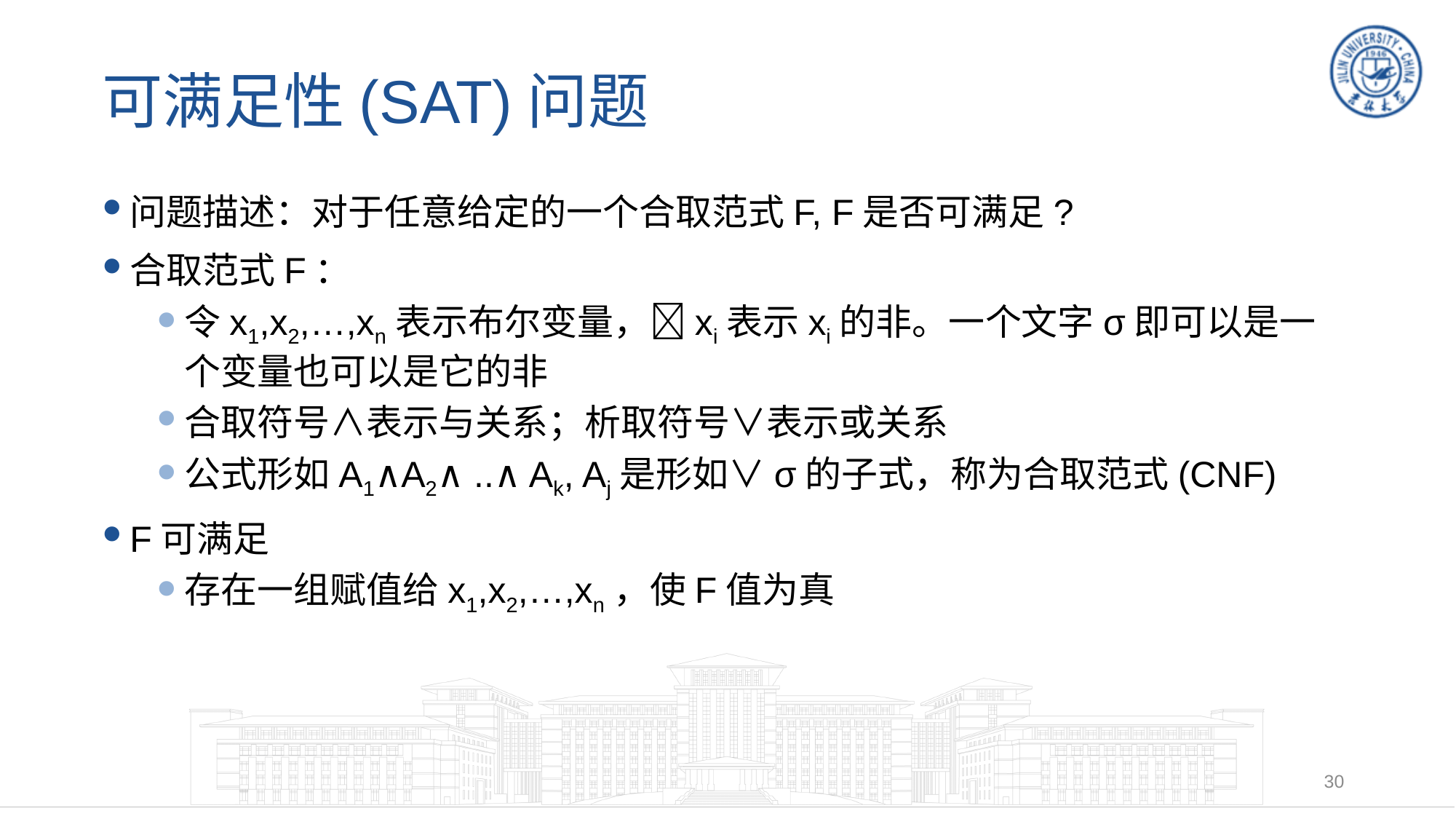

# 可满足性(SAT)问题
问题描述：对于任意给定的一个合取范式F, F是否可满足?
合取范式F：
令x1,x2,…,xn表示布尔变量，¬xi表示xi的非。一个文字σ即可以是一个变量也可以是它的非
合取符号∧表示与关系；析取符号∨表示或关系
公式形如A1∧A2∧ ..∧ Ak, Aj是形如∨σ的子式，称为合取范式(CNF)
F可满足
存在一组赋值给x1,x2,…,xn，使F值为真

30